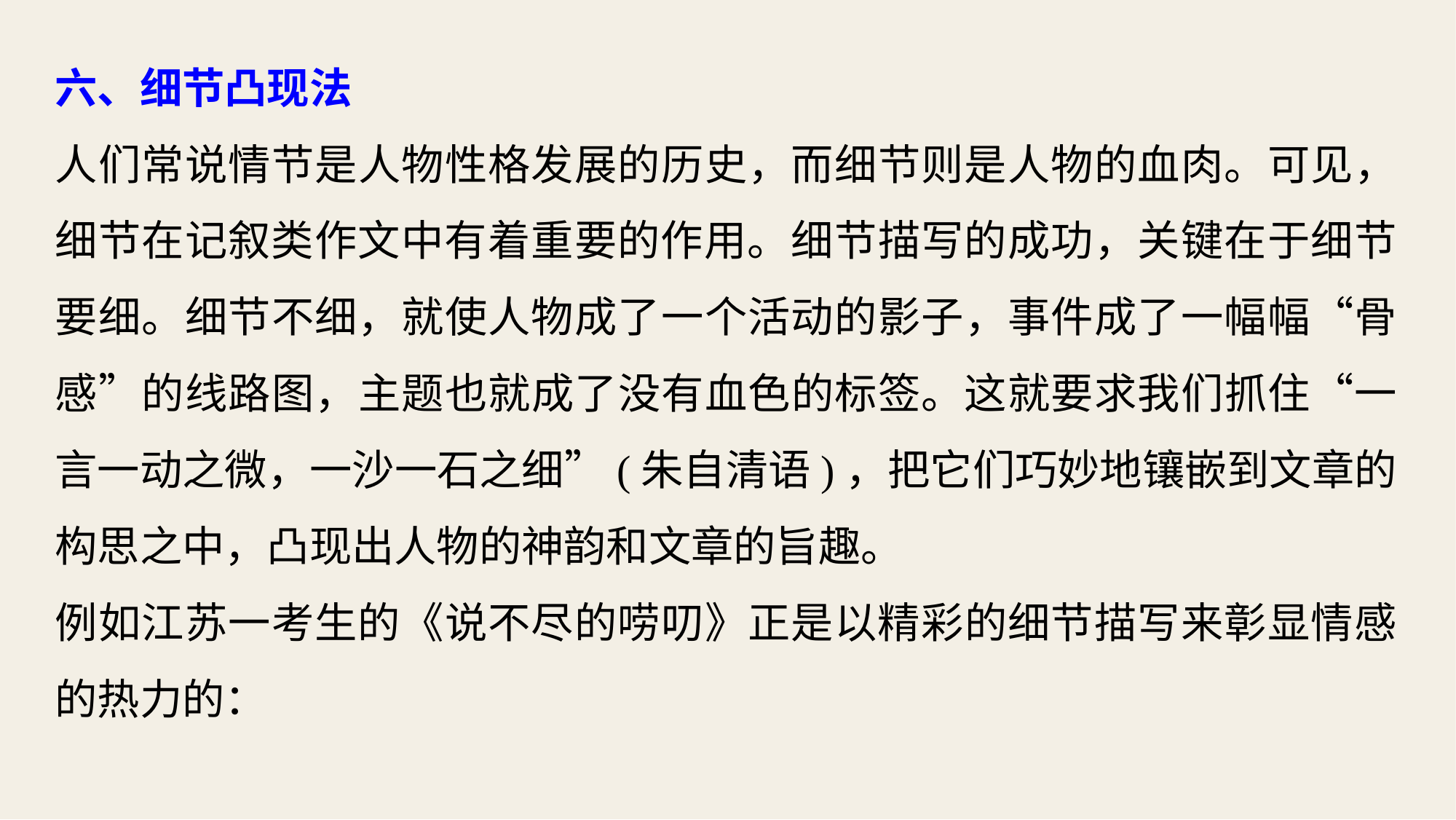

六、细节凸现法
人们常说情节是人物性格发展的历史，而细节则是人物的血肉。可见，细节在记叙类作文中有着重要的作用。细节描写的成功，关键在于细节要细。细节不细，就使人物成了一个活动的影子，事件成了一幅幅“骨感”的线路图，主题也就成了没有血色的标签。这就要求我们抓住“一言一动之微，一沙一石之细”(朱自清语)，把它们巧妙地镶嵌到文章的构思之中，凸现出人物的神韵和文章的旨趣。
例如江苏一考生的《说不尽的唠叨》正是以精彩的细节描写来彰显情感的热力的：